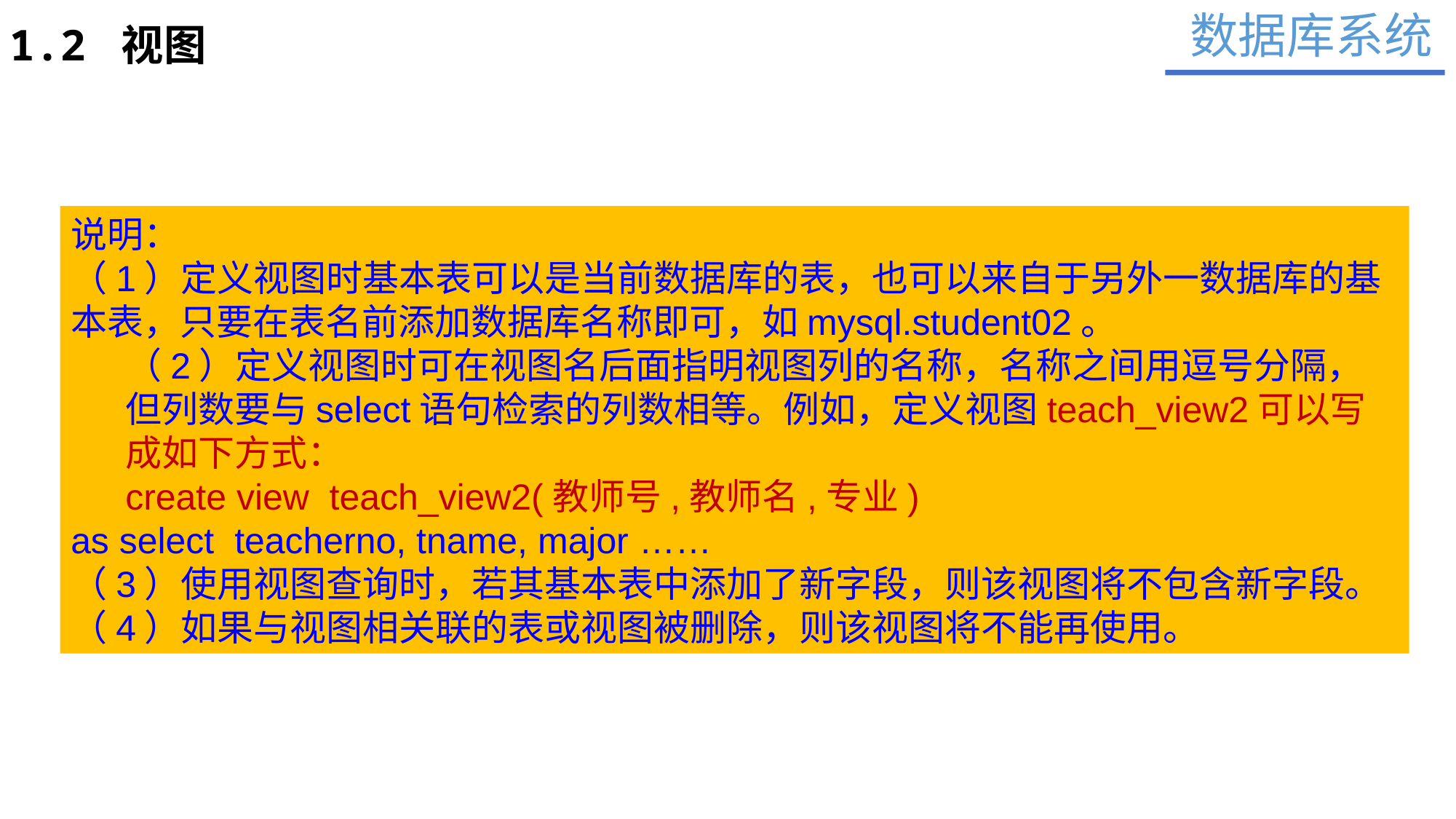

数据库系统
1.2 视图

说明：
（1）定义视图时基本表可以是当前数据库的表，也可以来自于另外一数据库的基本表，只要在表名前添加数据库名称即可，如mysql.student02。
（2）定义视图时可在视图名后面指明视图列的名称，名称之间用逗号分隔，但列数要与select语句检索的列数相等。例如，定义视图teach_view2可以写成如下方式：
create view  teach_view2(教师号,教师名,专业)
as select  teacherno, tname, major ……
（3）使用视图查询时，若其基本表中添加了新字段，则该视图将不包含新字段。
（4）如果与视图相关联的表或视图被删除，则该视图将不能再使用。